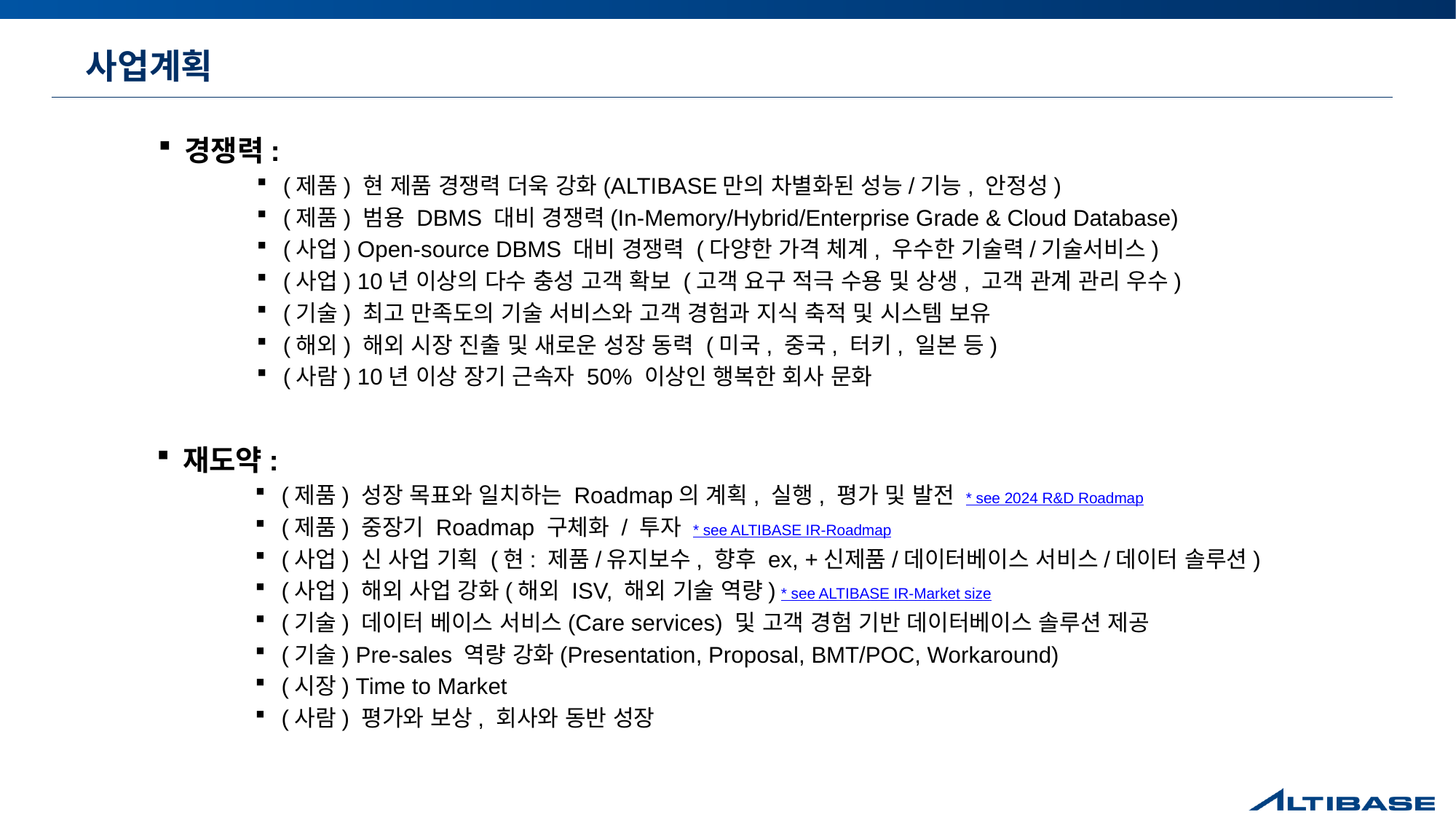

# 사업계획
경쟁력:
(제품) 현 제품 경쟁력 더욱 강화(ALTIBASE만의 차별화된 성능/기능, 안정성)
(제품) 범용 DBMS 대비 경쟁력(In-Memory/Hybrid/Enterprise Grade & Cloud Database)
(사업) Open-source DBMS 대비 경쟁력 (다양한 가격 체계, 우수한 기술력/기술서비스)
(사업) 10년 이상의 다수 충성 고객 확보 (고객 요구 적극 수용 및 상생, 고객 관계 관리 우수)
(기술) 최고 만족도의 기술 서비스와 고객 경험과 지식 축적 및 시스템 보유
(해외) 해외 시장 진출 및 새로운 성장 동력 (미국, 중국, 터키, 일본 등)
(사람) 10년 이상 장기 근속자 50% 이상인 행복한 회사 문화

재도약:
(제품) 성장 목표와 일치하는 Roadmap의 계획, 실행, 평가 및 발전 * see 2024 R&D Roadmap
(제품) 중장기 Roadmap 구체화 / 투자 * see ALTIBASE IR-Roadmap
(사업) 신 사업 기획 (현: 제품/유지보수, 향후 ex, +신제품/데이터베이스 서비스/데이터 솔루션)
(사업) 해외 사업 강화(해외 ISV, 해외 기술 역량) * see ALTIBASE IR-Market size
(기술) 데이터 베이스 서비스(Care services) 및 고객 경험 기반 데이터베이스 솔루션 제공
(기술) Pre-sales 역량 강화(Presentation, Proposal, BMT/POC, Workaround)
(시장) Time to Market
(사람) 평가와 보상, 회사와 동반 성장